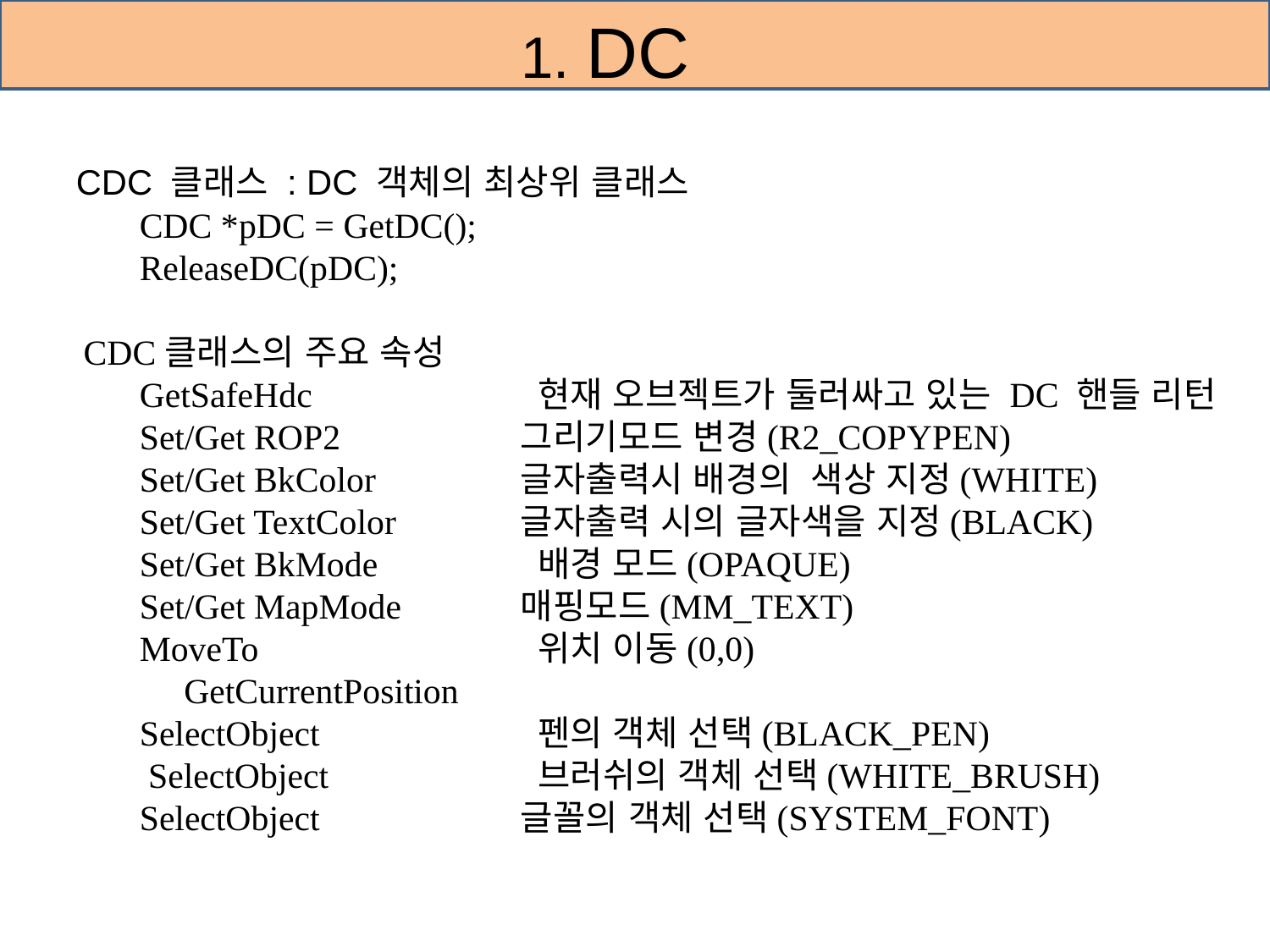

# 1. DC
CDC 클래스 : DC 객체의 최상위 클래스
	CDC *pDC = GetDC();
	ReleaseDC(pDC);

        CDC클래스의 주요 속성
 	GetSafeHdc	         	 현재 오브젝트가 둘러싸고 있는 DC 핸들 리턴
	Set/Get ROP2	          	그리기모드 변경(R2_COPYPEN)
	Set/Get BkColor	          	글자출력시 배경의  색상 지정(WHITE)
	Set/Get TextColor	글자출력 시의 글자색을 지정(BLACK)
	Set/Get BkMode	          	 배경 모드(OPAQUE)
	Set/Get MapMode	매핑모드(MM_TEXT)
	MoveTo		          	 위치 이동(0,0)
	     GetCurrentPosition
	SelectObject	          	 펜의 객체 선택(BLACK_PEN)
	 SelectObject	          	 브러쉬의 객체 선택(WHITE_BRUSH)
	SelectObject	           	글꼴의 객체 선택(SYSTEM_FONT)